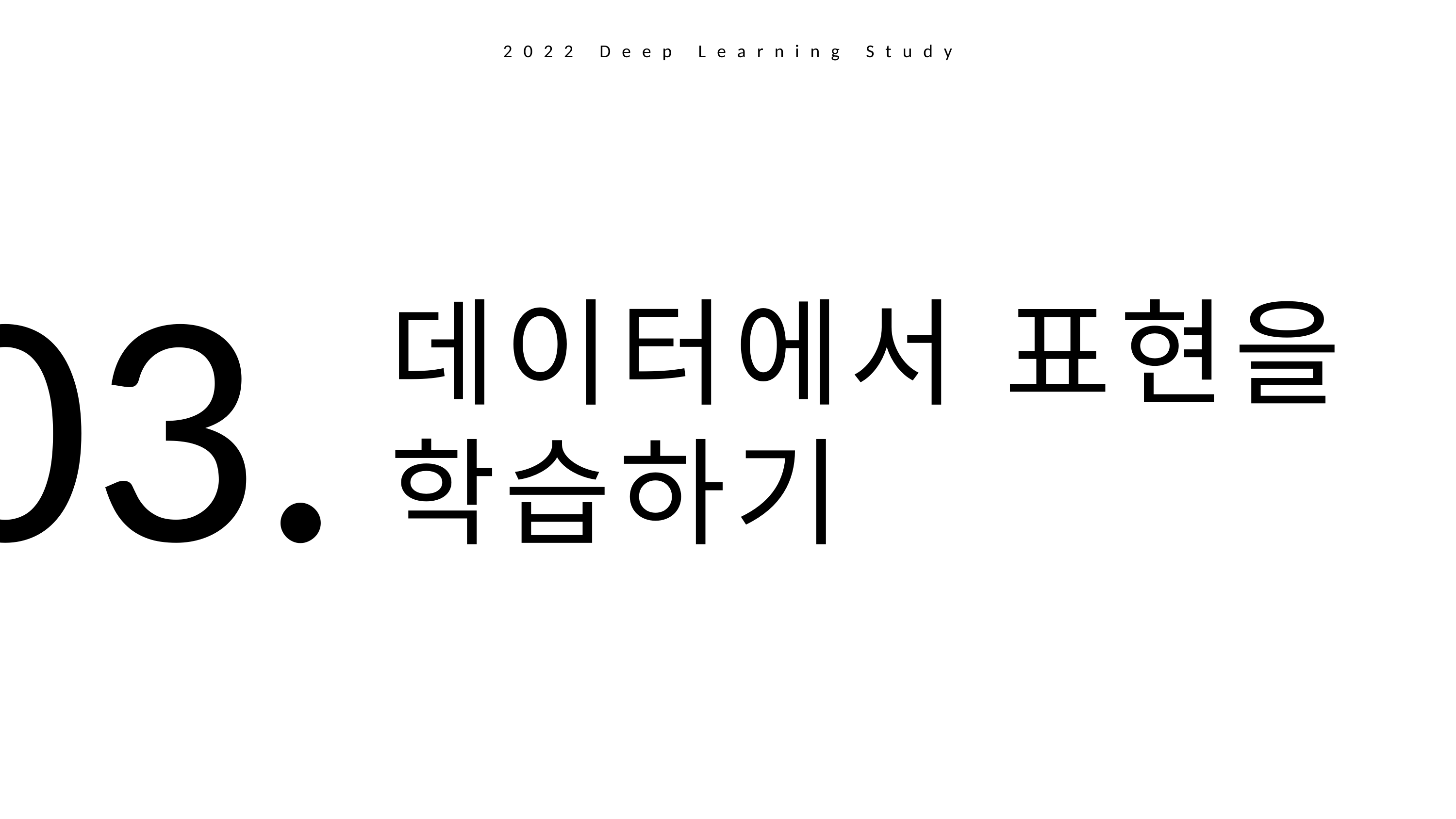

2022 Deep Learning Study
03.
데이터에서 표현을
학습하기